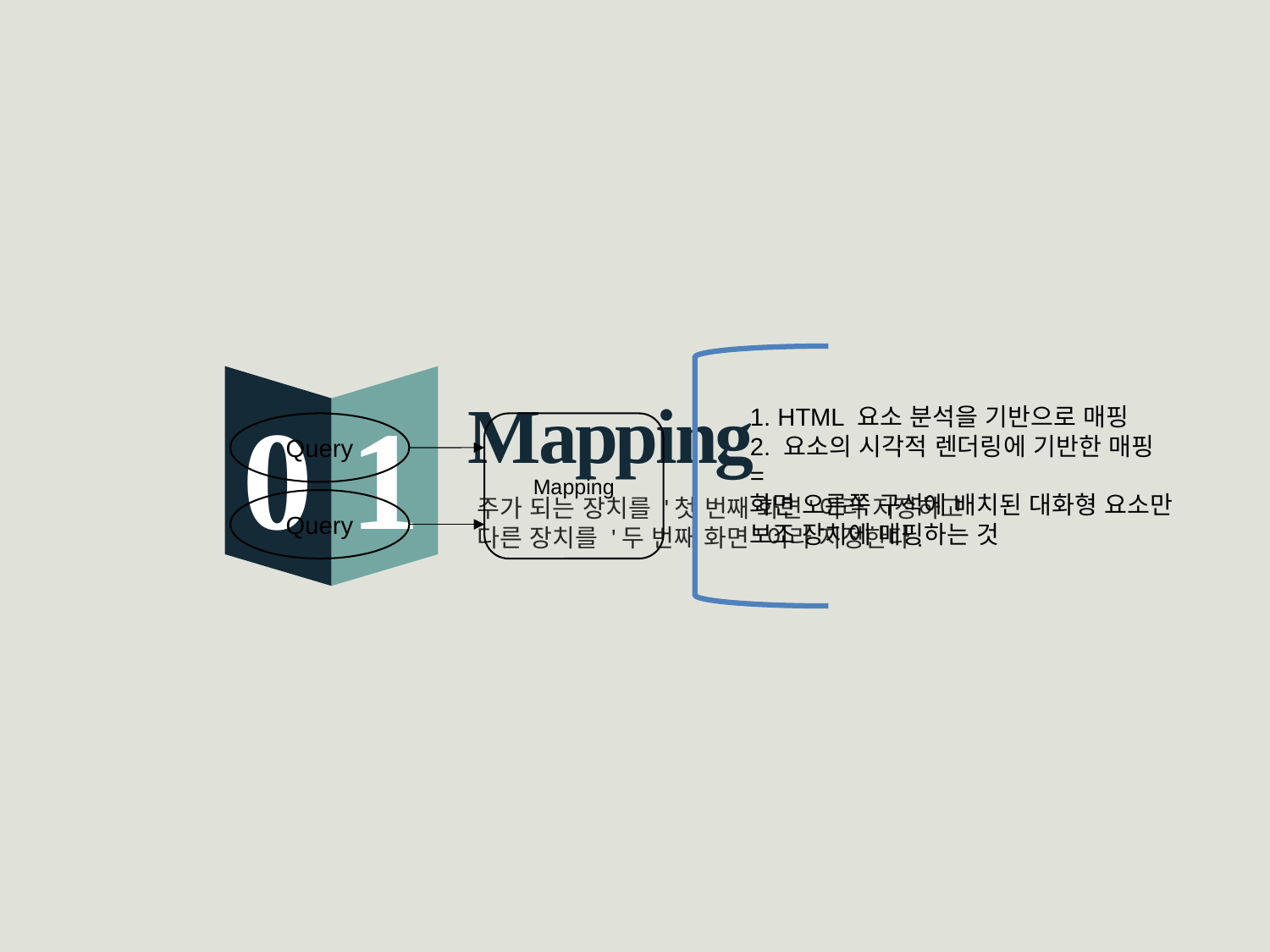

1. HTML 요소 분석을 기반으로 매핑
2. 요소의 시각적 렌더링에 기반한 매핑
=
화면 오른쪽 구석에 배치된 대화형 요소만
보조 장치에 매핑하는 것

0
1
Mapping
주가 되는 장치를 '첫 번째 화면'이라 지정하고
다른 장치를 '두 번째 화면'이라 지정한다.
Query
Mapping
Query